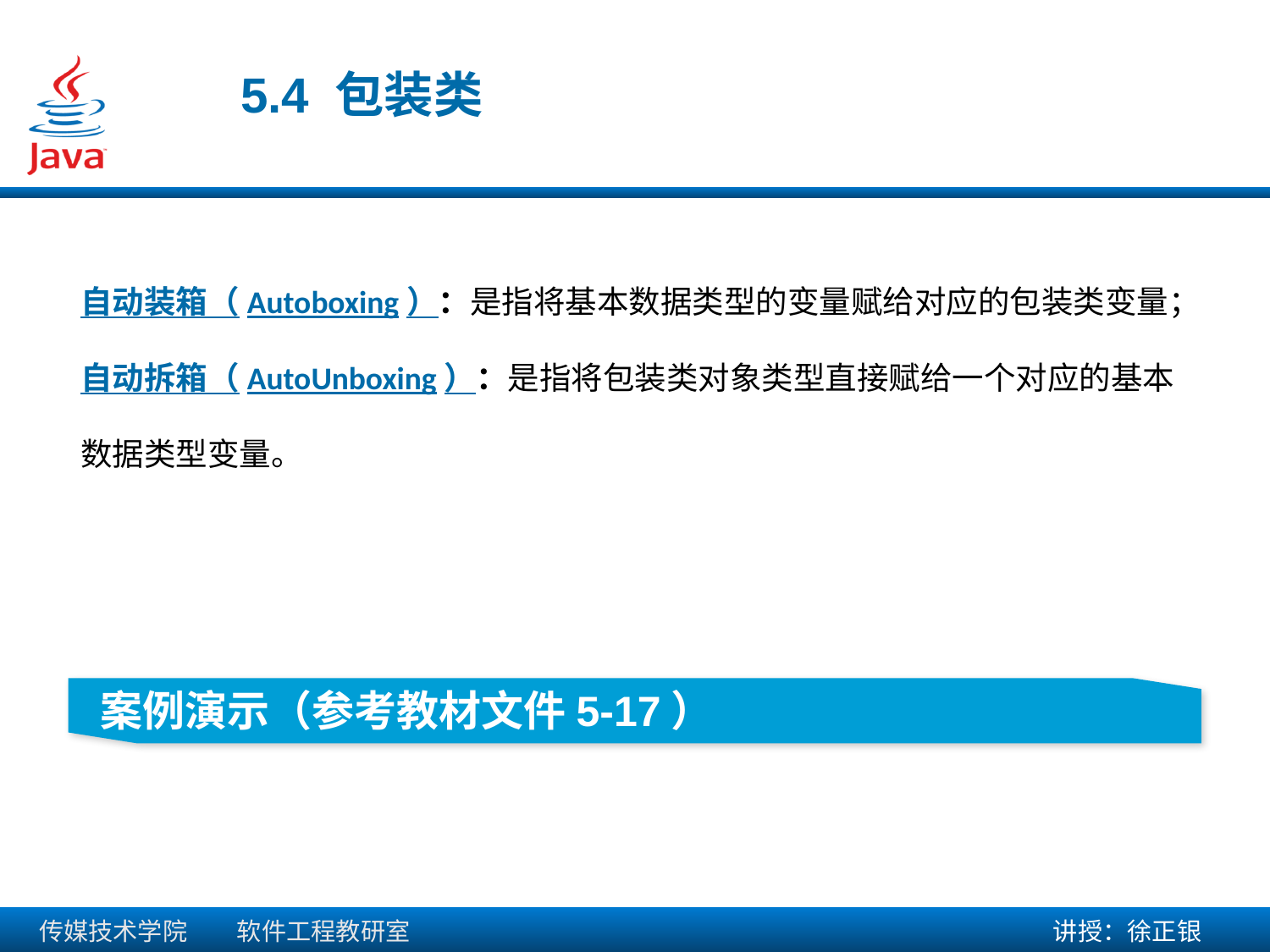

5.4 包装类
自动装箱（Autoboxing）：是指将基本数据类型的变量赋给对应的包装类变量；
自动拆箱（AutoUnboxing）：是指将包装类对象类型直接赋给一个对应的基本数据类型变量。
 案例演示（参考教材文件5-17）